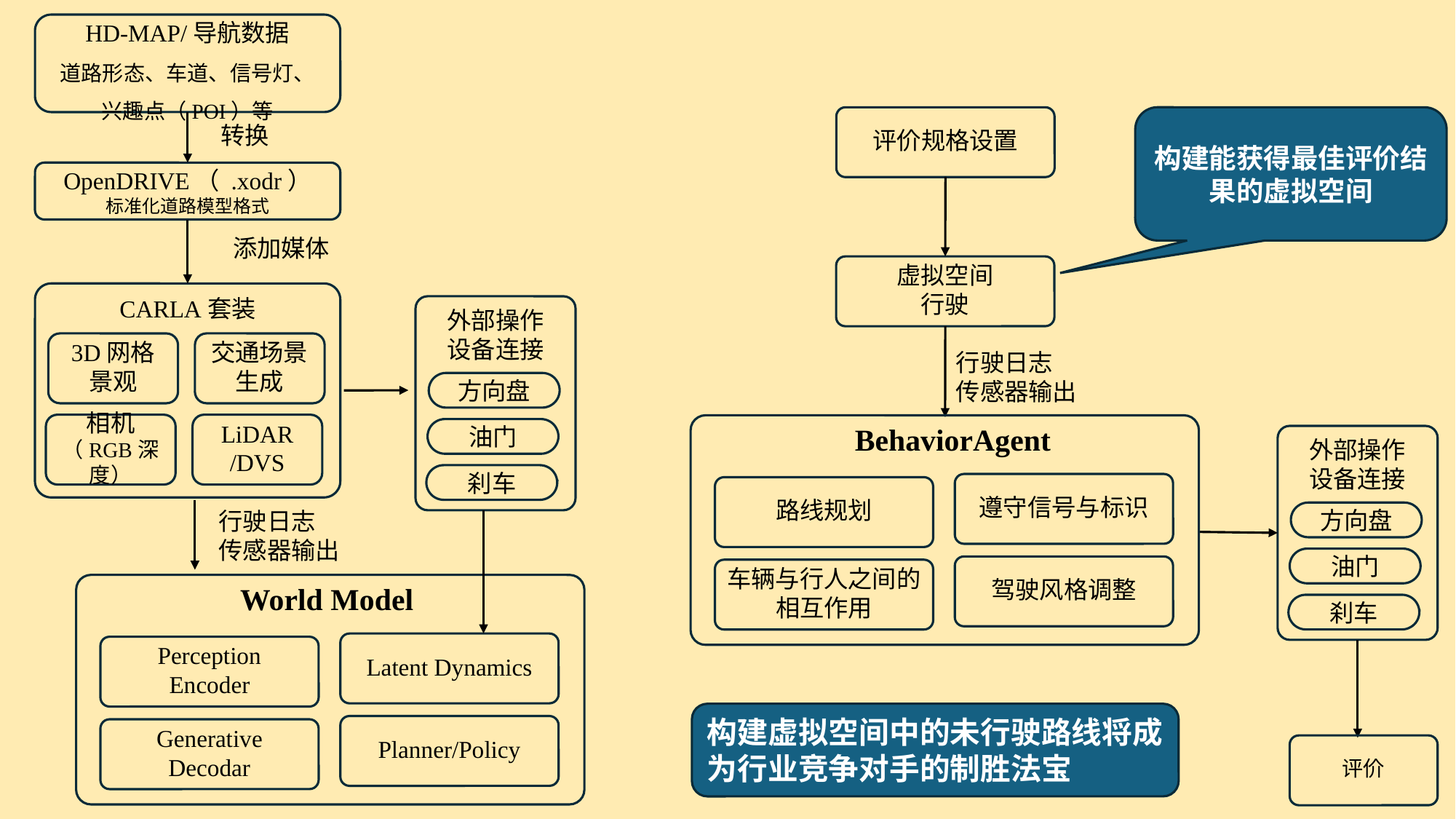

HD-MAP/导航数据
道路形态、车道、信号灯、兴趣点（POI）等
转换
OpenDRIVE（ .xodr）
标准化道路模型格式
添加媒体
CARLA套装

外部操作
设备连接
3D网格
景观
交通场景生成
方向盘
相机
（RGB深度）
LiDAR
/DVS
油门
刹车
行驶日志
传感器输出

World Model
Latent Dynamics
Perception
Encoder
Planner/Policy
Generative
Decodar
评价规格设置
构建能获得最佳评价结果的虚拟空间
虚拟空间
行驶
行驶日志
传感器输出

BehaviorAgent
外部操作
设备连接
方向盘
油门
刹车
遵守信号与标识
路线规划
驾驶风格调整
车辆与行人之间的
相互作用
构建虚拟空间中的未行驶路线将成为行业竞争对手的制胜法宝
评价